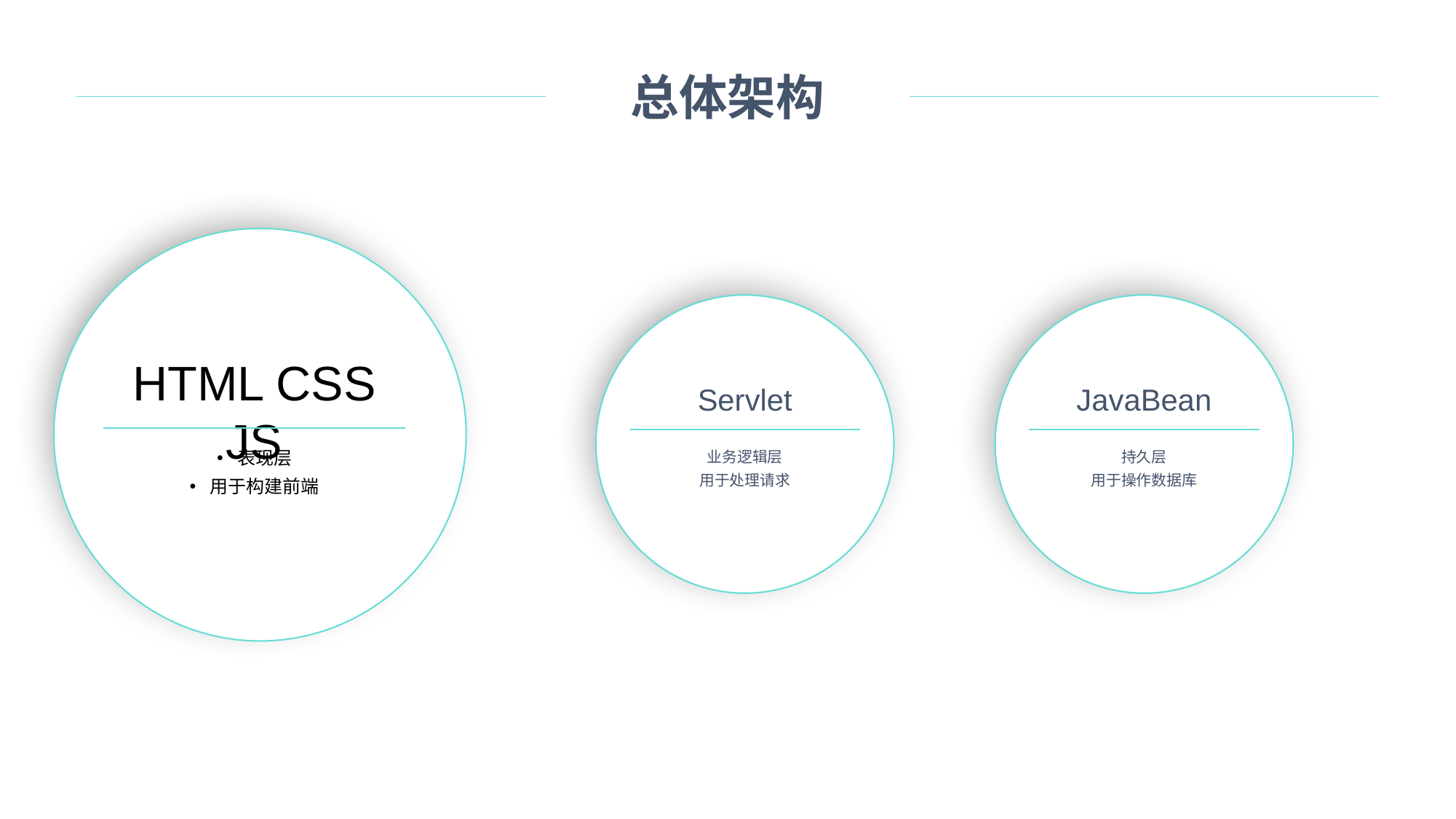

总体架构

HTML CSS JS
表现层
用于构建前端
Servlet
JavaBean
业务逻辑层
用于处理请求
持久层
用于操作数据库